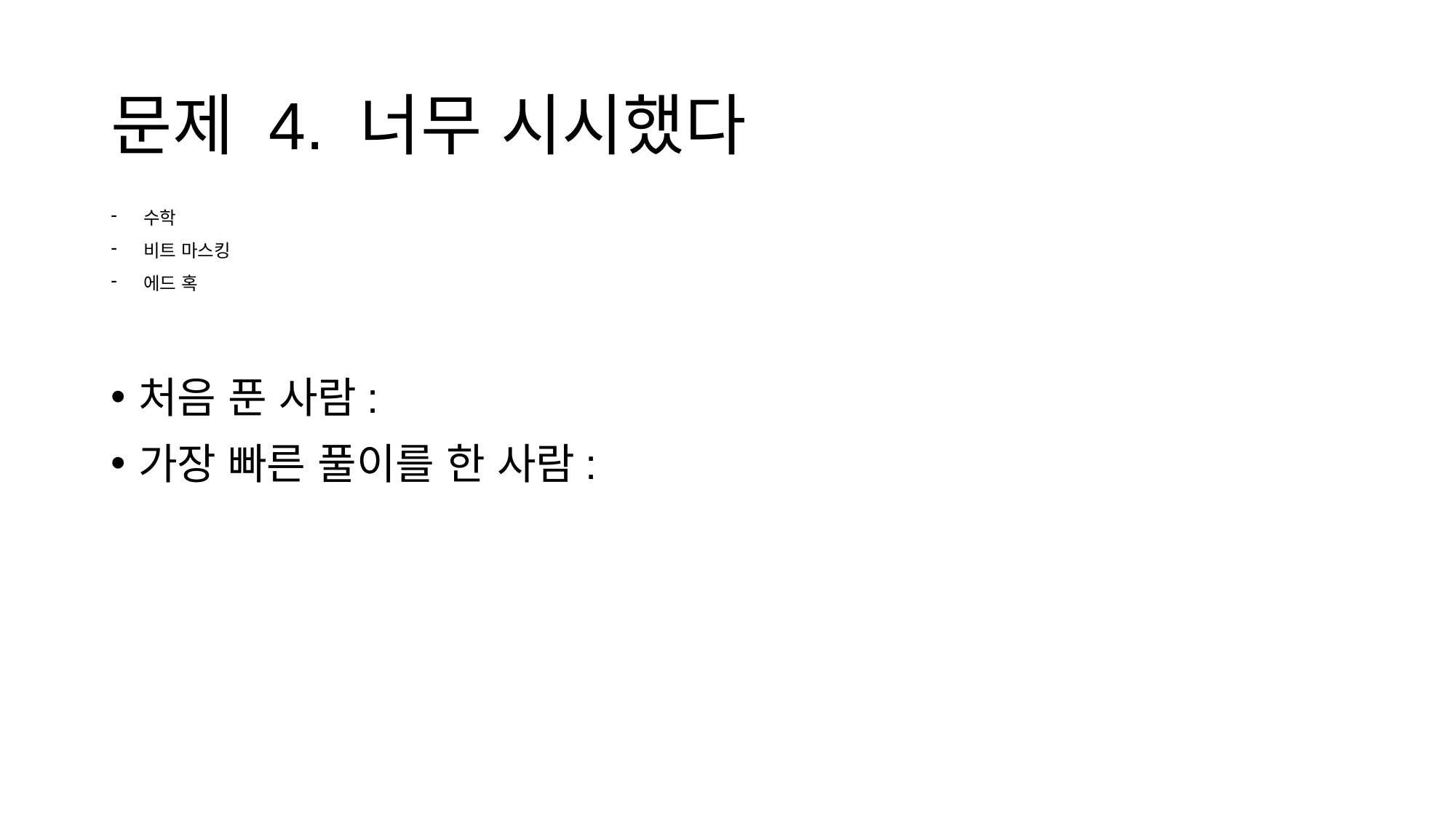

# 문제 4. 너무 시시했다
수학
비트 마스킹
에드 혹

처음 푼 사람:
가장 빠른 풀이를 한 사람: